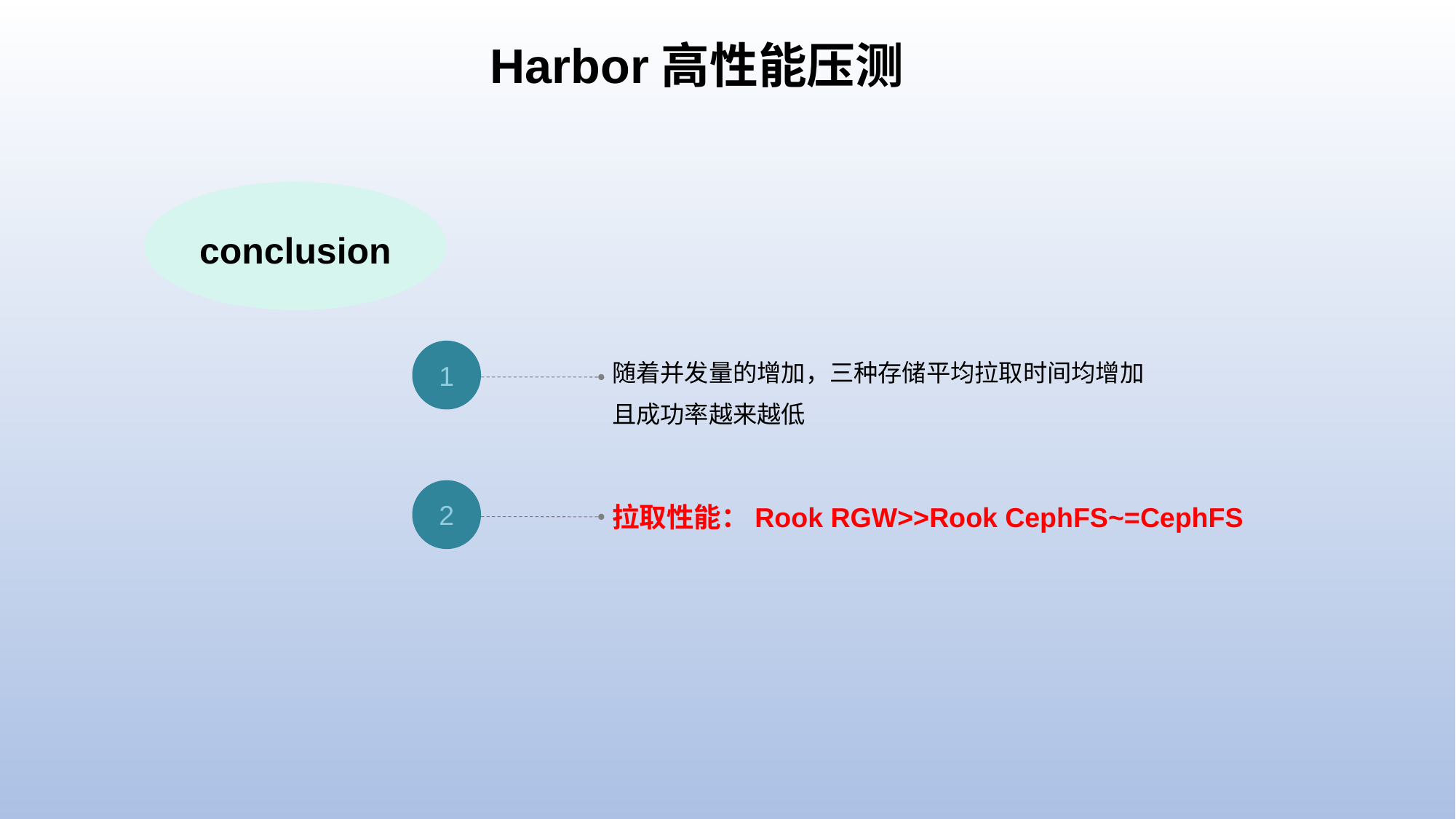

Harbor高性能压测

conclusion

1
随着并发量的增加，三种存储平均拉取时间均增加
且成功率越来越低

2
拉取性能：Rook RGW>>Rook CephFS~=CephFS